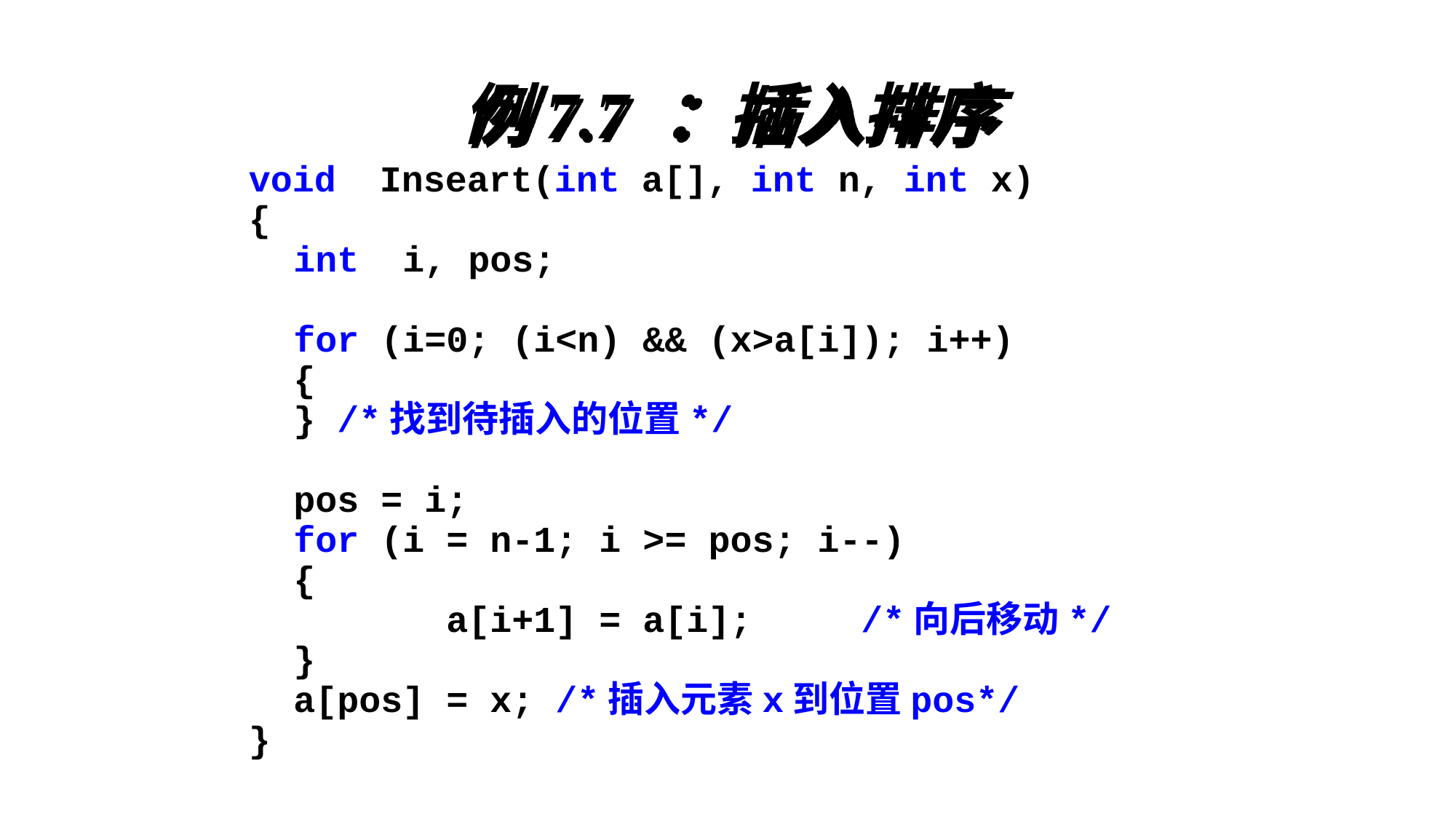

# 例7.7 ：插入排序
void  Inseart(int a[], int n, int x)
{
	int  i, pos;

	for (i=0; (i<n) && (x>a[i]); i++)
	{
	} /*找到待插入的位置*/

	pos = i;
	for (i = n-1; i >= pos; i--)
	{
   	  a[i+1] = a[i];     /*向后移动*/
	}
	a[pos] = x; /*插入元素x到位置pos*/
}